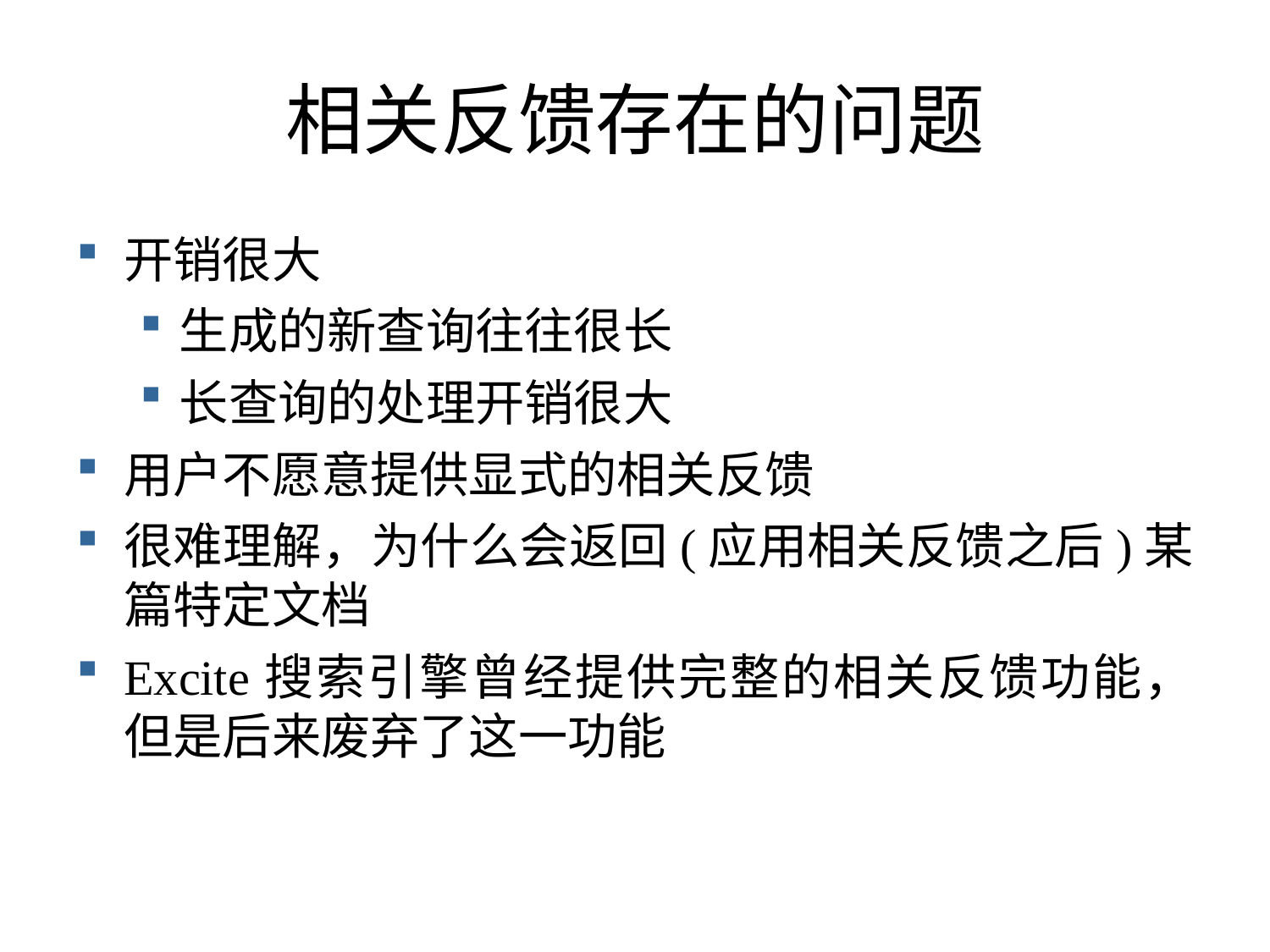

# 相关反馈存在的问题
开销很大
生成的新查询往往很长
长查询的处理开销很大
用户不愿意提供显式的相关反馈
很难理解，为什么会返回(应用相关反馈之后)某篇特定文档
Excite搜索引擎曾经提供完整的相关反馈功能，但是后来废弃了这一功能